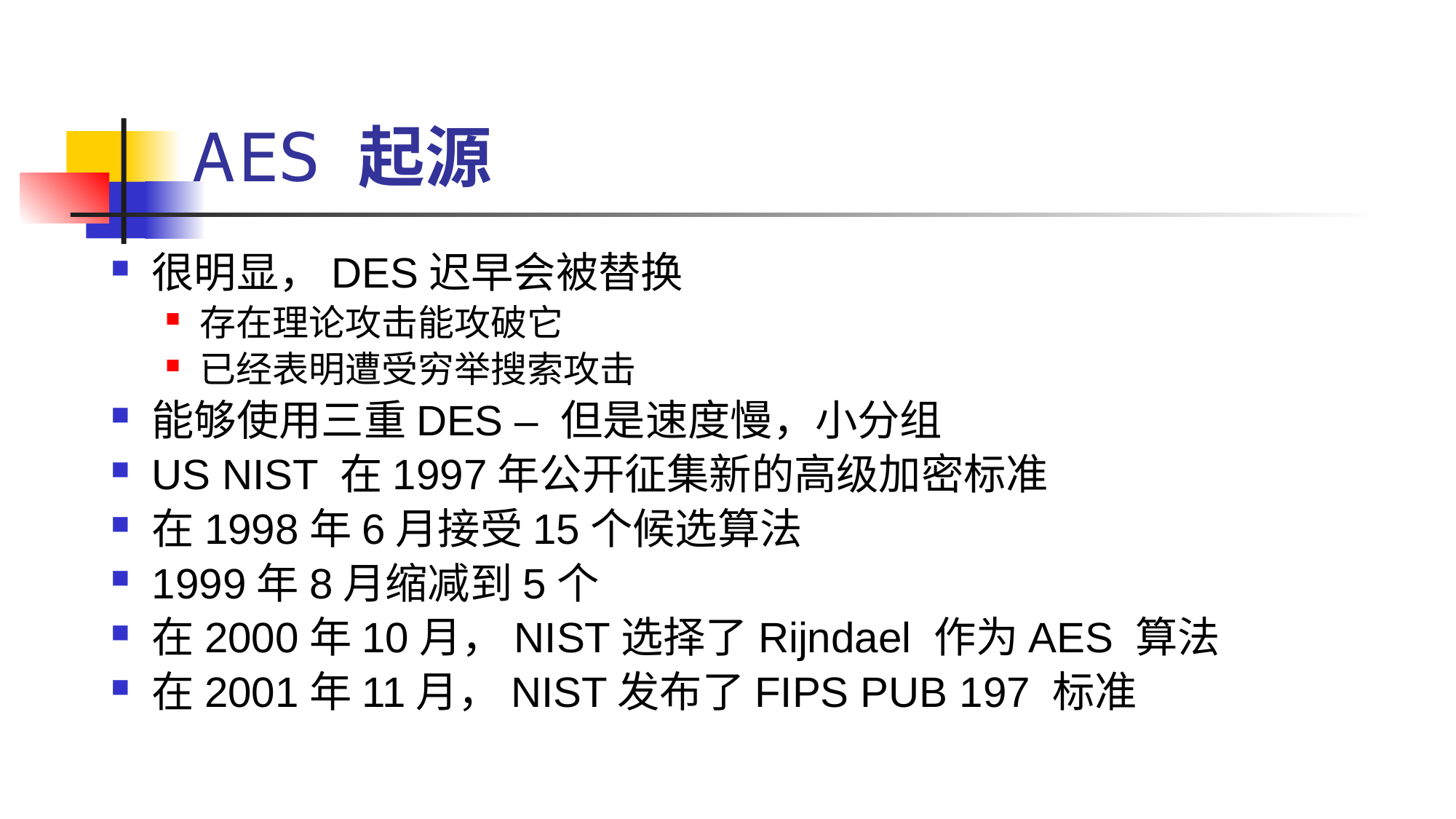

# AES 起源
很明显，DES迟早会被替换
存在理论攻击能攻破它
已经表明遭受穷举搜索攻击
能够使用三重DES – 但是速度慢，小分组
US NIST 在1997年公开征集新的高级加密标准
在1998年6月接受15个候选算法
1999年8月缩减到5个
在2000年10月，NIST选择了Rijndael 作为AES 算法
在2001年11月，NIST发布了FIPS PUB 197 标准